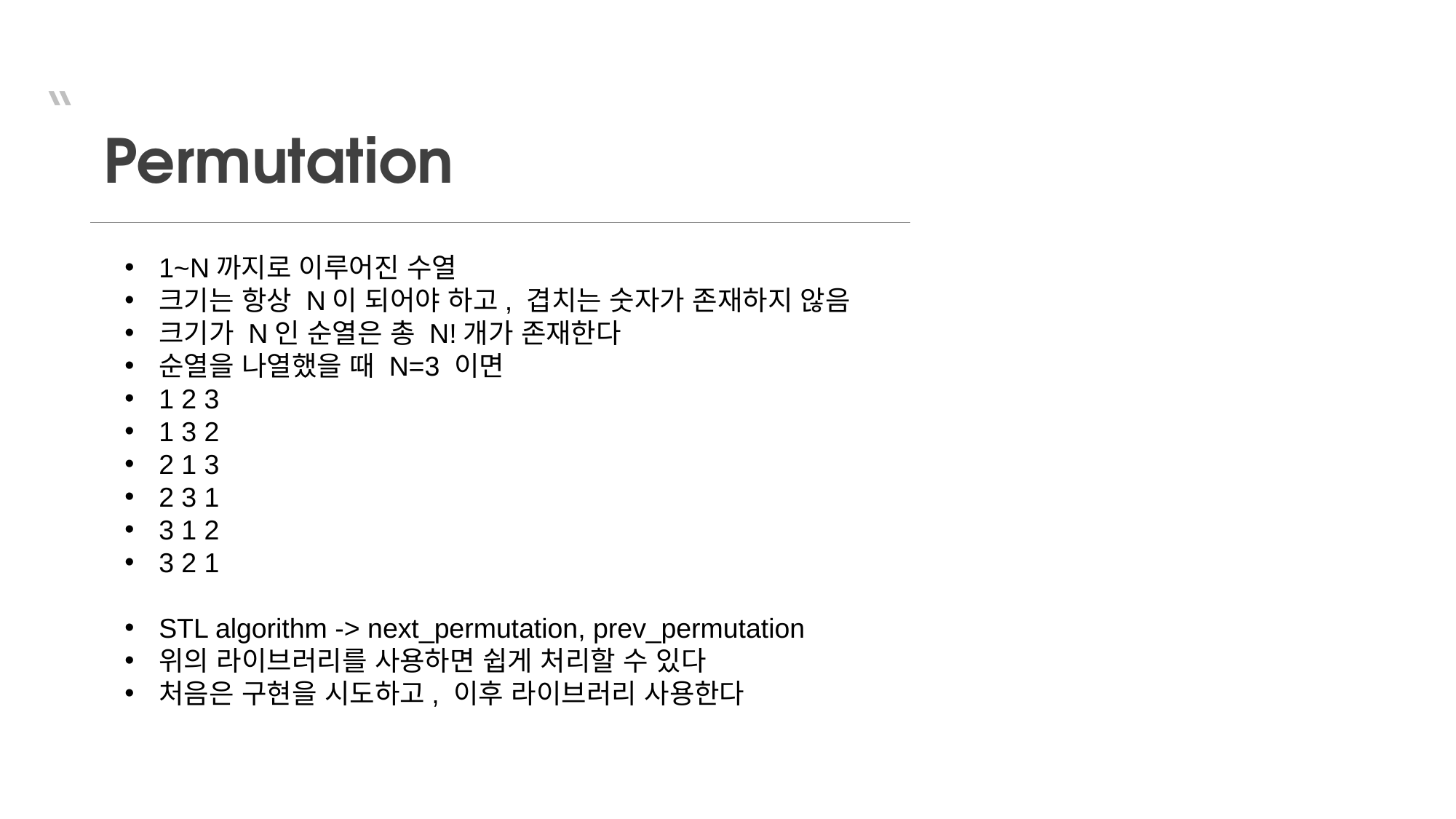

“
Permutation
1~N까지로 이루어진 수열
크기는 항상 N이 되어야 하고, 겹치는 숫자가 존재하지 않음
크기가 N인 순열은 총 N!개가 존재한다
순열을 나열했을 때 N=3 이면
1 2 3
1 3 2
2 1 3
2 3 1
3 1 2
3 2 1

STL algorithm -> next_permutation, prev_permutation
위의 라이브러리를 사용하면 쉽게 처리할 수 있다
처음은 구현을 시도하고, 이후 라이브러리 사용한다